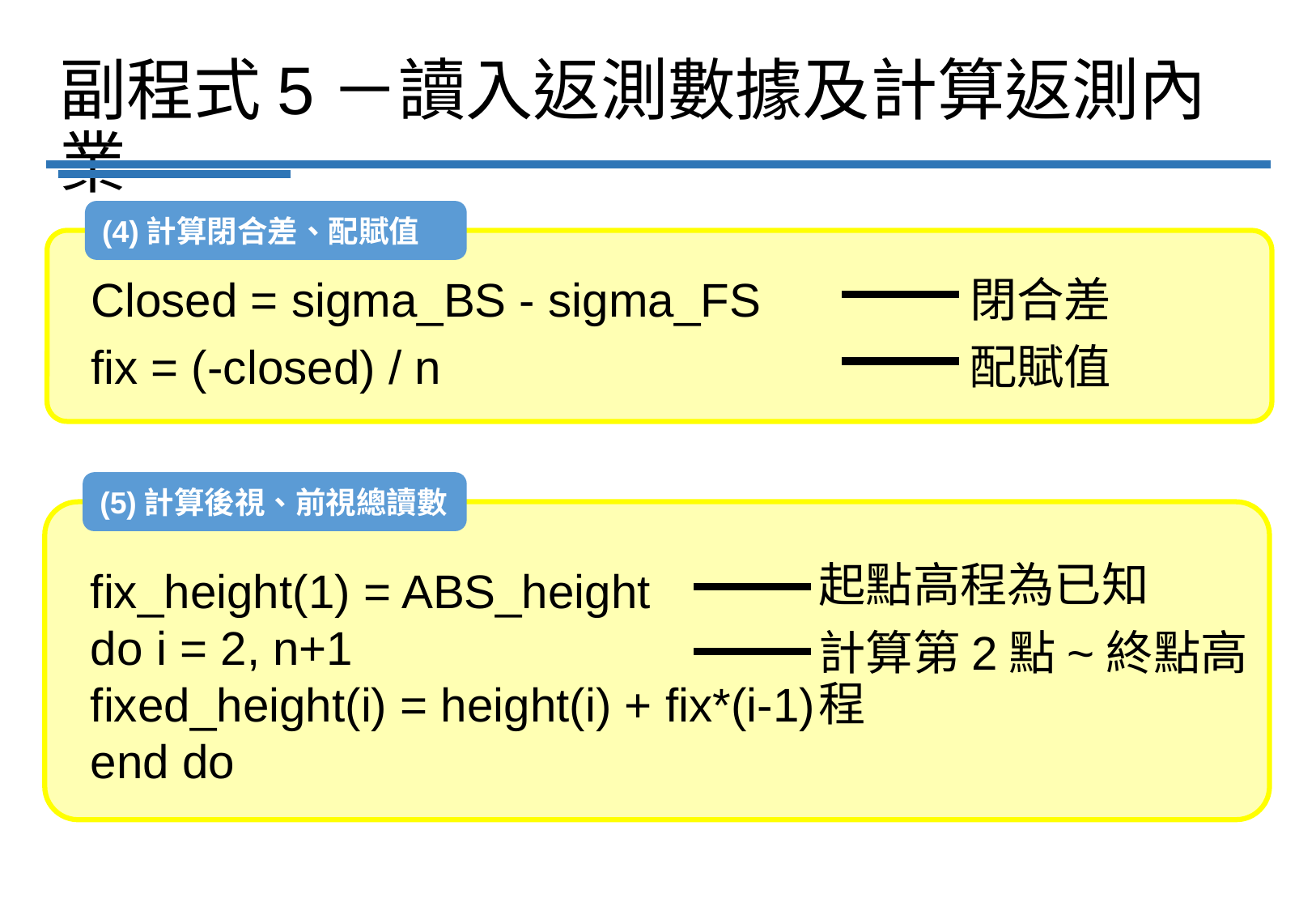

# 副程式5－讀入返測數據及計算返測內業

(4)計算閉合差、配賦值

Closed = sigma_BS - sigma_FS
fix = (-closed) / n

閉合差
配賦值

(5)計算後視、前視總讀數

fix_height(1) = ABS_height
do i = 2, n+1
fixed_height(i) = height(i) + fix*(i-1)
end do
起點高程為已知
計算第2點~終點高程